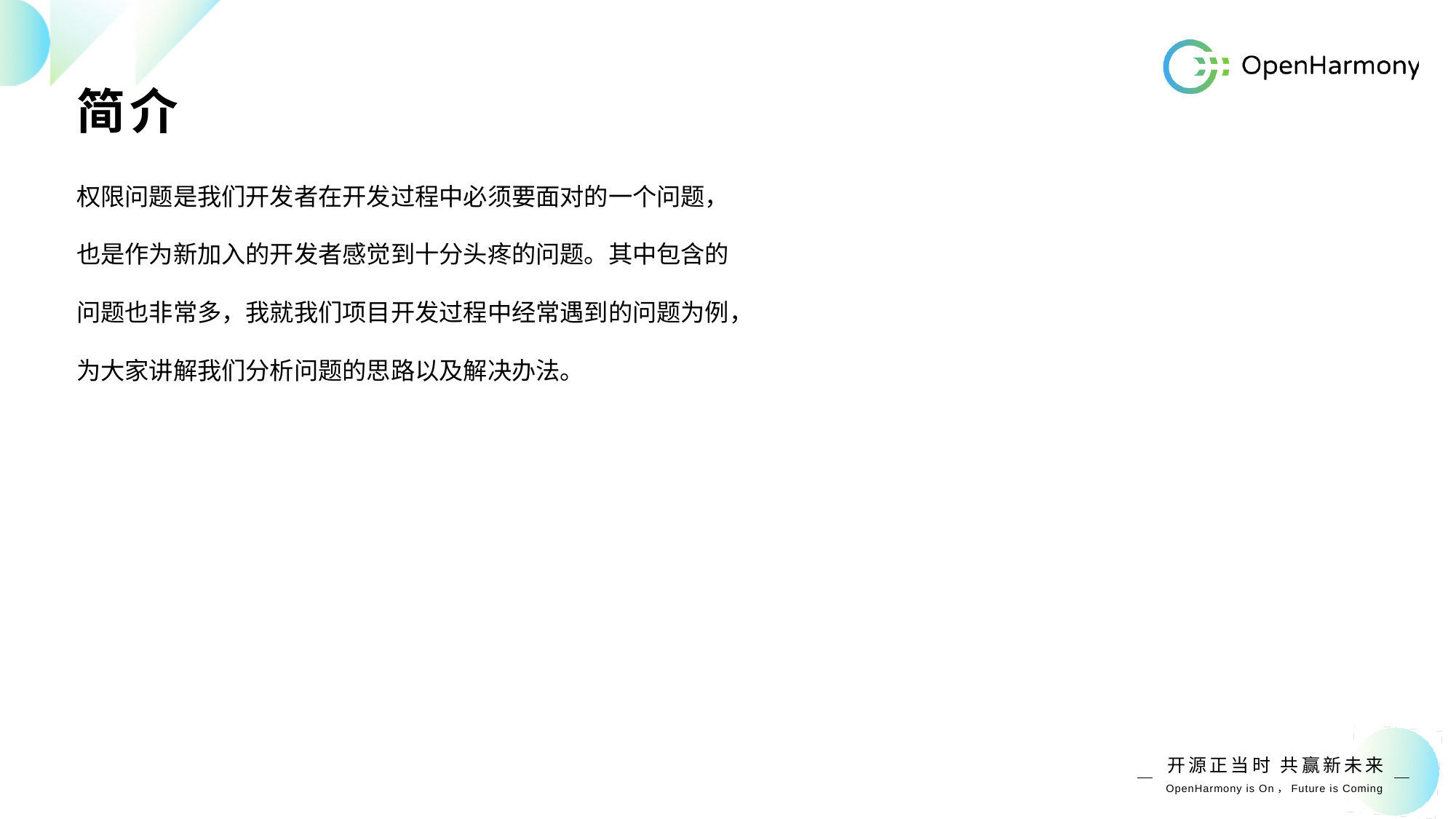

简介
权限问题是我们开发者在开发过程中必须要面对的一个问题，也是作为新加入的开发者感觉到十分头疼的问题。其中包含的问题也非常多，我就我们项目开发过程中经常遇到的问题为例，为大家讲解我们分析问题的思路以及解决办法。